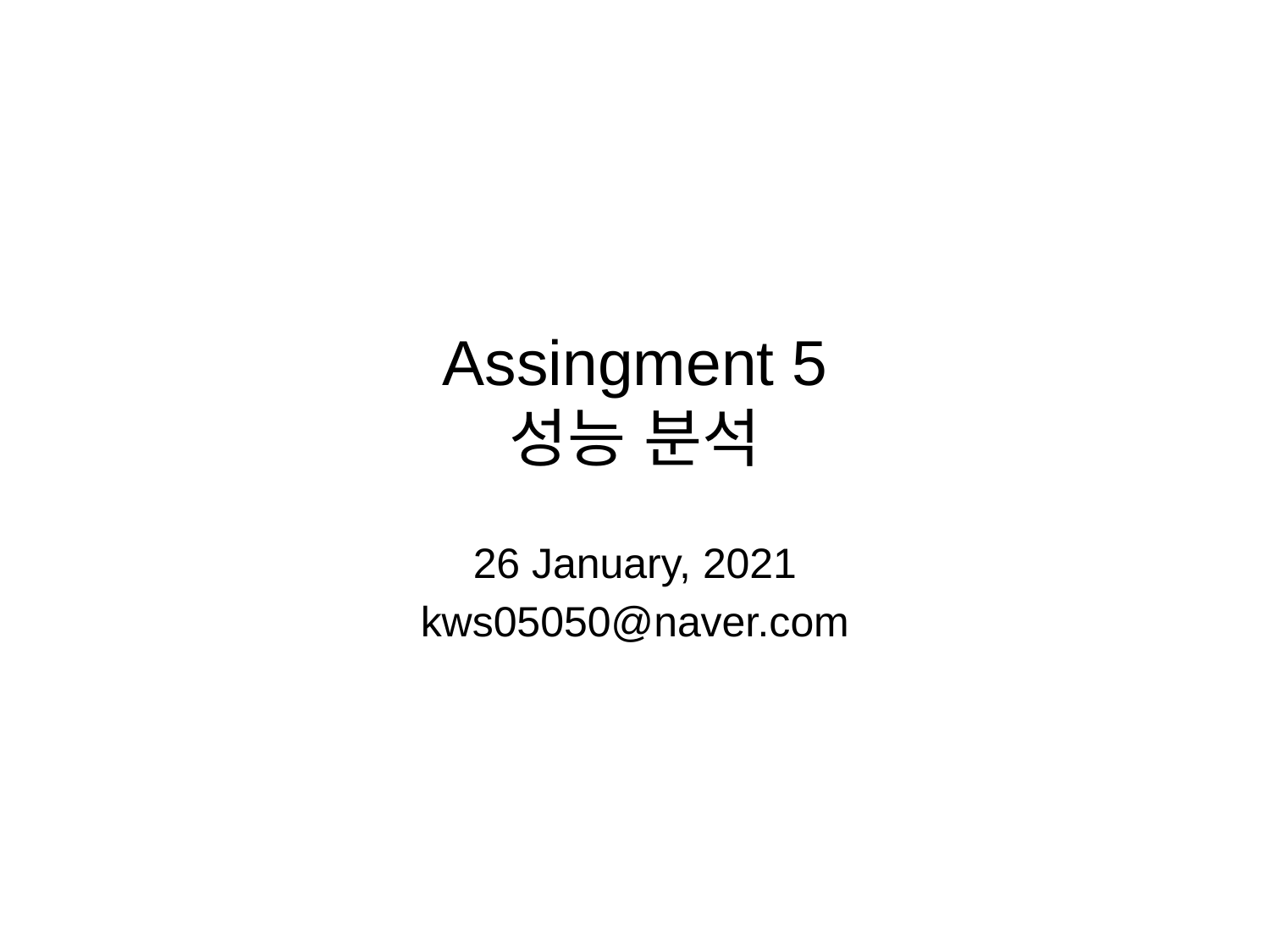

# Assingment 5 성능 분석
26 January, 2021
kws05050@naver.com